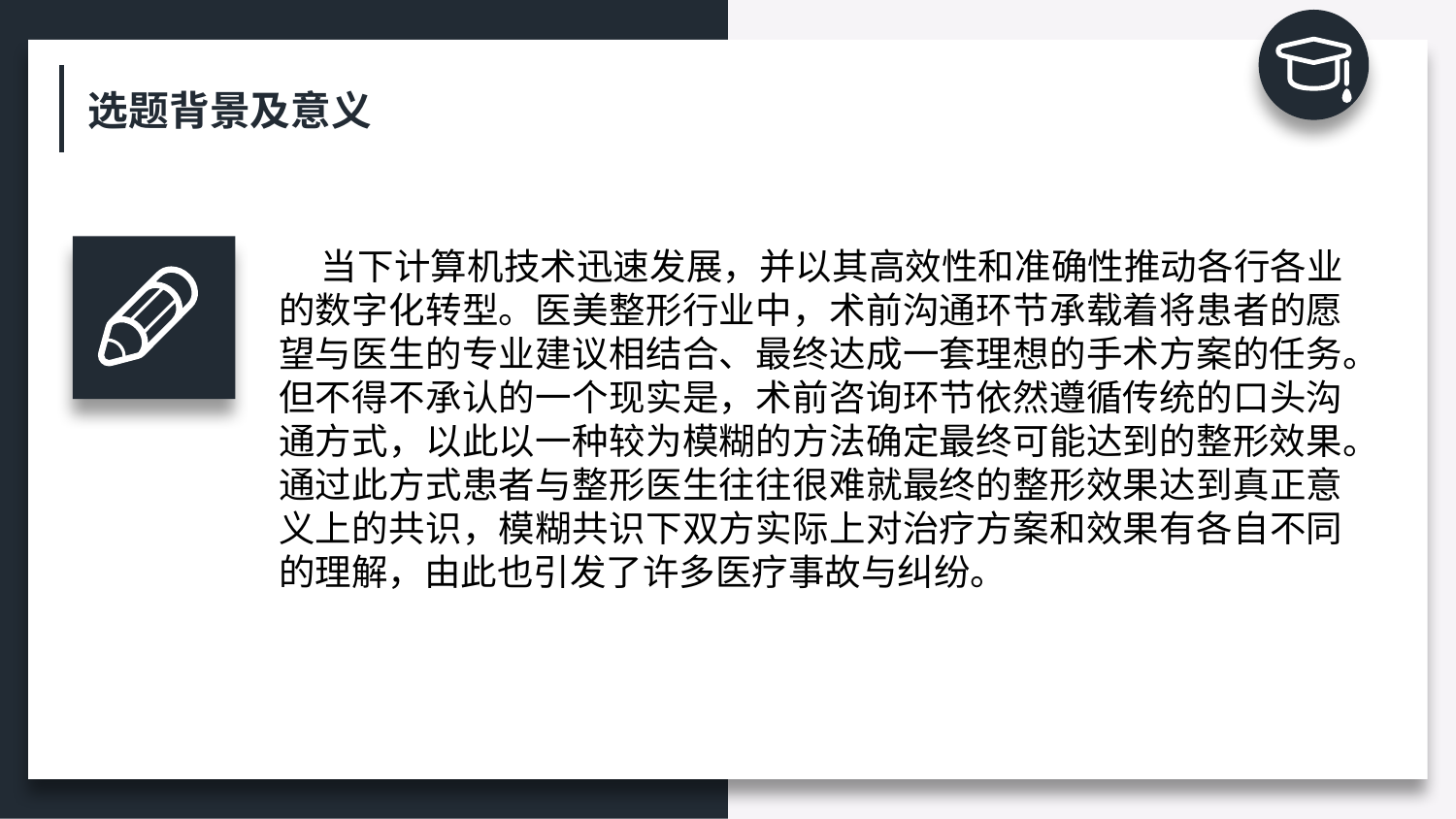

选题背景及意义

    当下计算机技术迅速发展，并以其高效性和准确性推动各行各业的数字化转型。医美整形行业中，术前沟通环节承载着将患者的愿望与医生的专业建议相结合、最终达成一套理想的手术方案的任务。但不得不承认的一个现实是，术前咨询环节依然遵循传统的口头沟通方式，以此以一种较为模糊的方法确定最终可能达到的整形效果。通过此方式患者与整形医生往往很难就最终的整形效果达到真正意义上的共识，模糊共识下双方实际上对治疗方案和效果有各自不同的理解，由此也引发了许多医疗事故与纠纷。